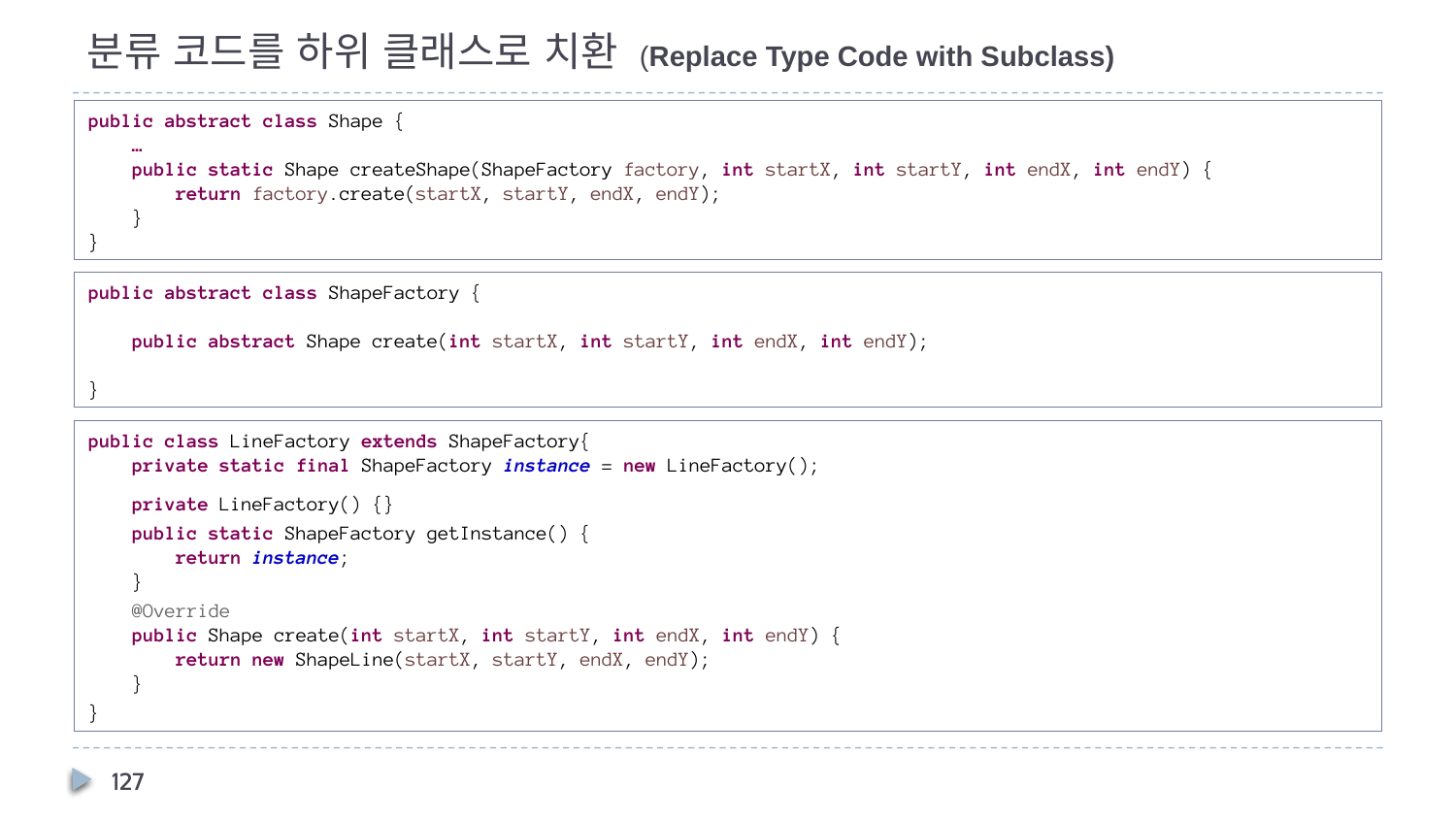

# 분류 코드를 하위 클래스로 치환 (Replace Type Code with Subclass)
public abstract class Shape {
    …
    public static Shape createShape(ShapeFactory factory, int startX, int startY, int endX, int endY) {
        return factory.create(startX, startY, endX, endY);
    }
}
public abstract class ShapeFactory {

    public abstract Shape create(int startX, int startY, int endX, int endY);

}
public class LineFactory extends ShapeFactory{
    private static final ShapeFactory instance = new LineFactory();

    private LineFactory() {}

    public static ShapeFactory getInstance() {
        return instance;
    }

    @Override
    public Shape create(int startX, int startY, int endX, int endY) {
        return new ShapeLine(startX, startY, endX, endY);
    }

}
127